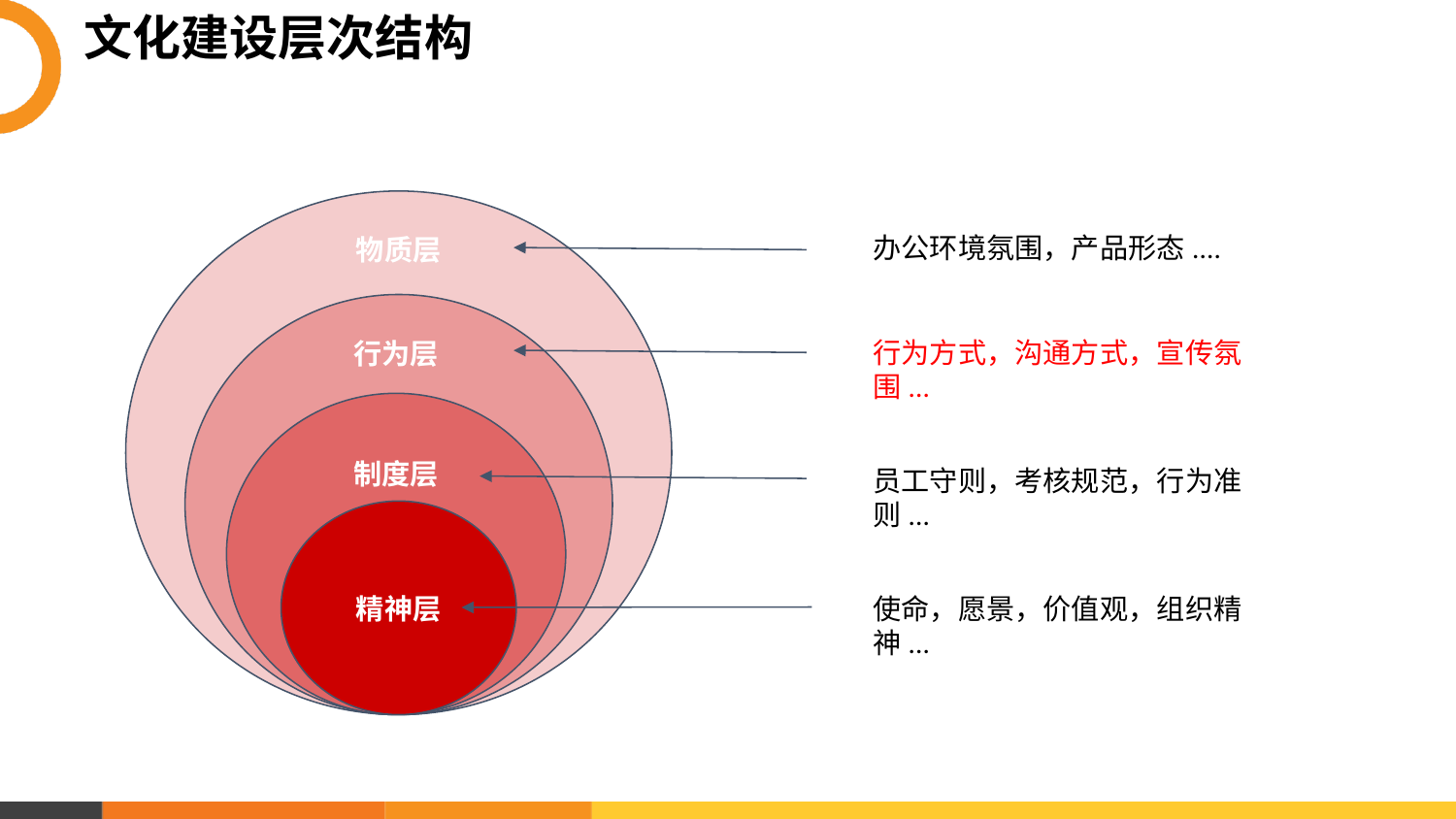

# 文化建设层次结构

办公环境氛围，产品形态....
物质层

行为方式，沟通方式，宣传氛围...
行为层

制度层
员工守则，考核规范，行为准则...
精神层
使命，愿景，价值观，组织精神...